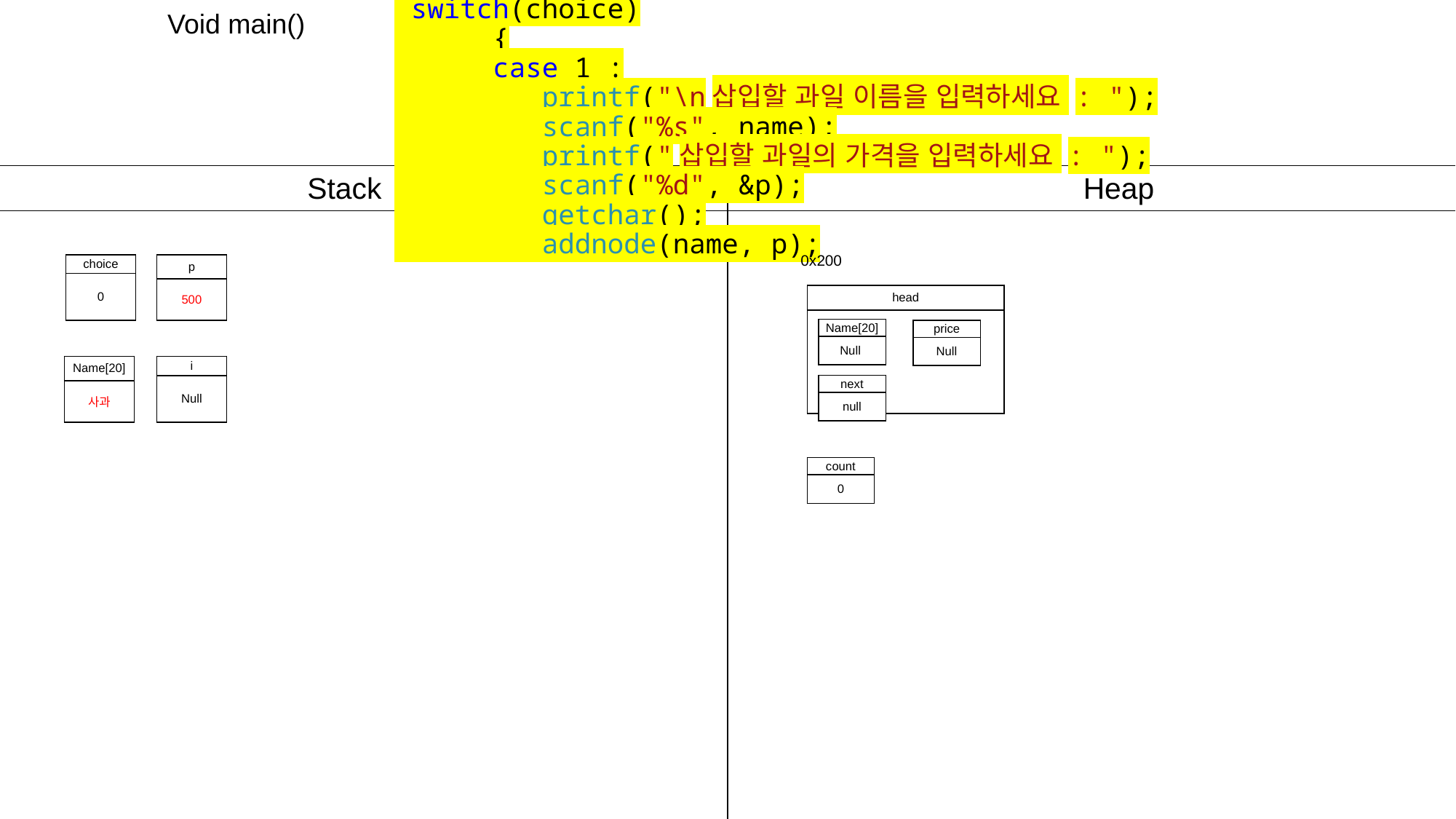

Void main()
# switch(choice) { case 1 : printf("\n삽입할 과일 이름을 입력하세요 : "); scanf("%s", name); printf("삽입할 과일의 가격을 입력하세요 : "); scanf("%d", &p); getchar(); addnode(name, p);
0x200
| p |
| --- |
| 500 |
| choice |
| --- |
| 0 |
| head |
| --- |
|  |
| Name[20] |
| --- |
| Null |
| price |
| --- |
| Null |
| Name[20] |
| --- |
| 사과 |
| i |
| --- |
| Null |
| next |
| --- |
| null |
| count |
| --- |
| 0 |